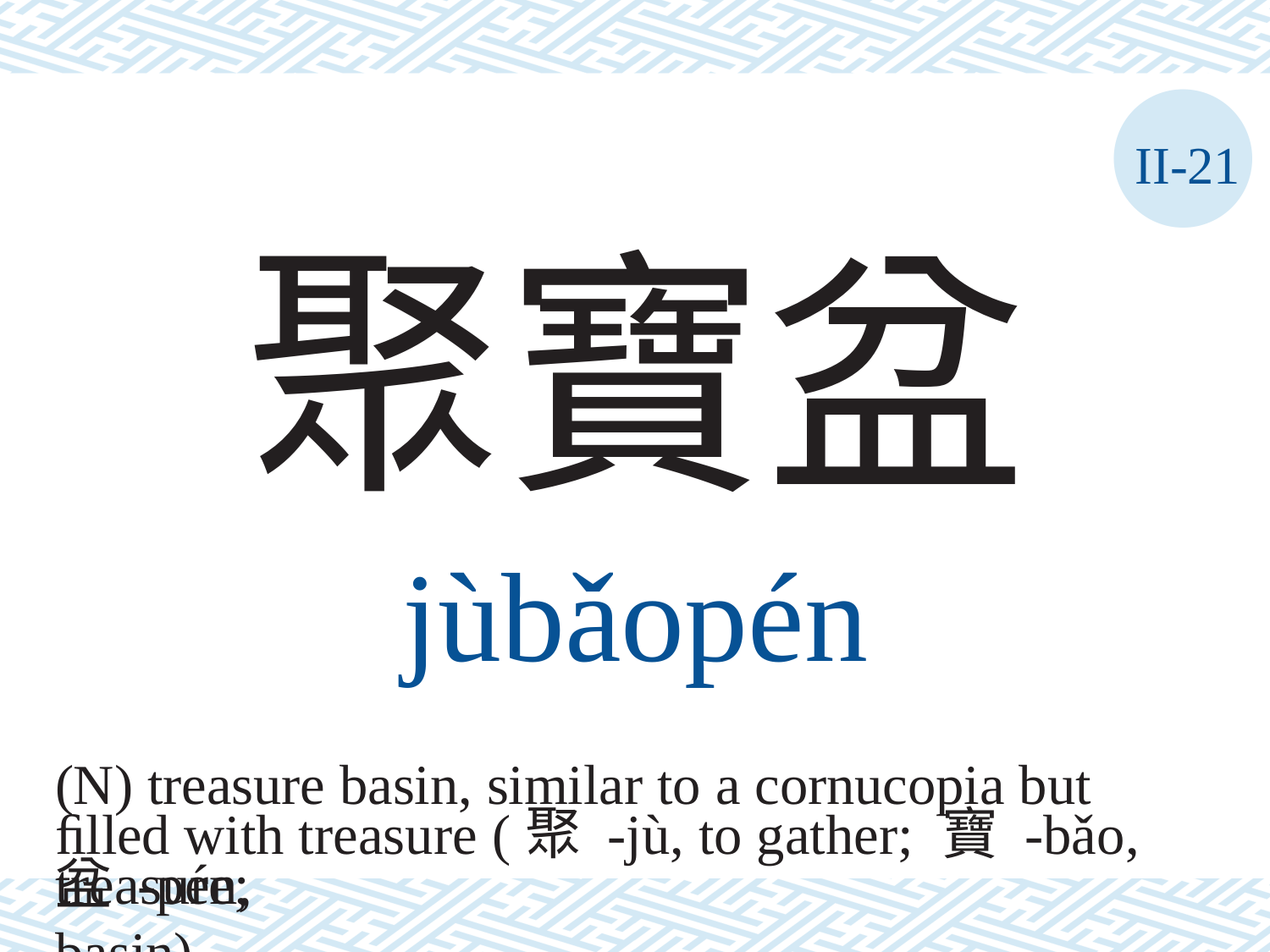

II-21
聚寶盆
jùbǎopén
(N) treasure basin, similar to a cornucopia but ﬁlled with treasure (聚 -jù, to gather; 寶 -bǎo, treasure;
盆 -pén, basin)